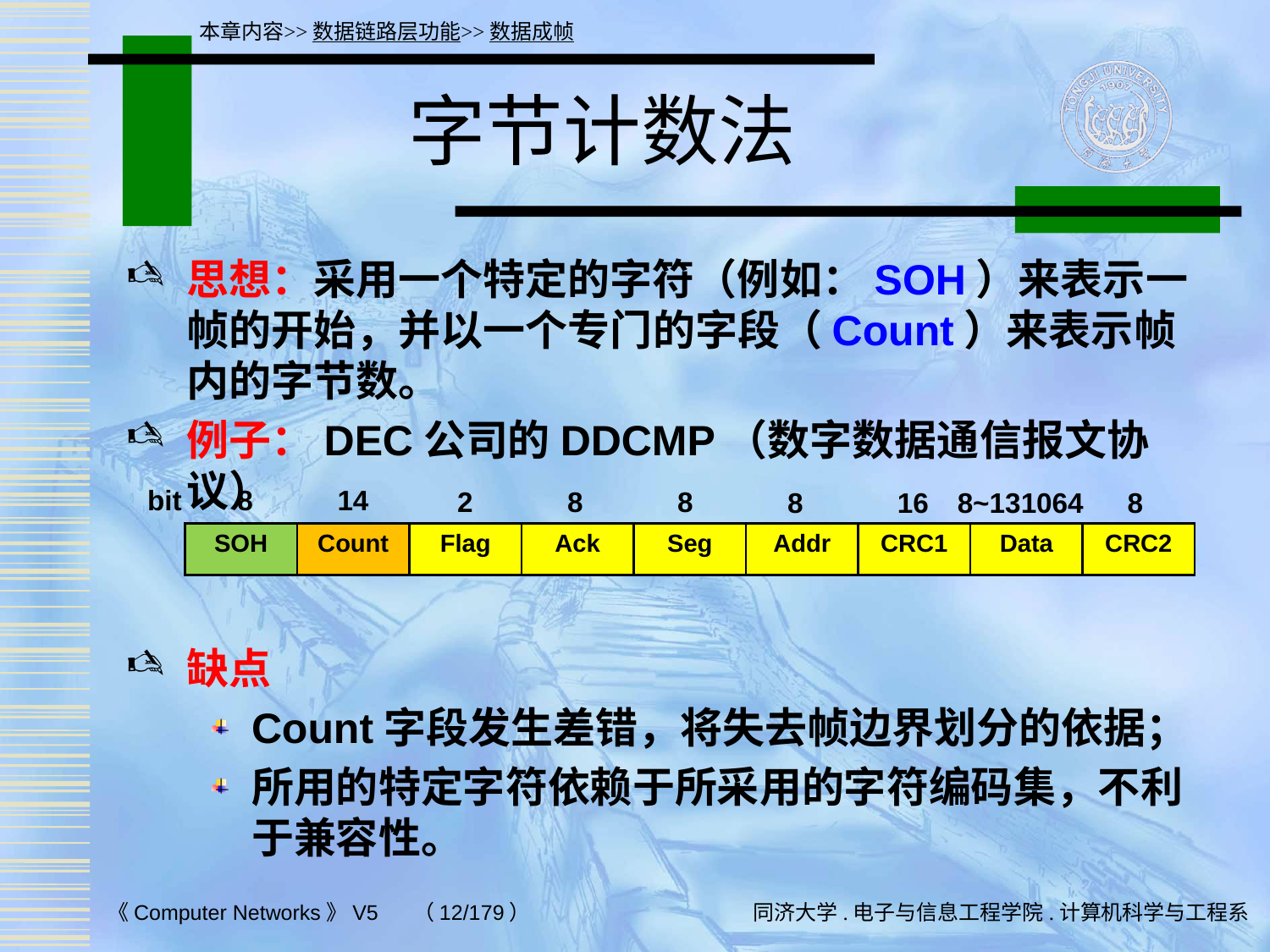

本章内容>>数据链路层功能>>数据成帧
# 字节计数法
思想：采用一个特定的字符（例如：SOH）来表示一帧的开始，并以一个专门的字段（Count）来表示帧内的字节数。
例子：DEC公司的DDCMP（数字数据通信报文协议）

缺点
Count字段发生差错，将失去帧边界划分的依据；
所用的特定字符依赖于所采用的字符编码集，不利于兼容性。
14
bit
8
2
8
8
8
16
8~131064
8
| SOH | Count | Flag | Ack | Seg | Addr | CRC1 | Data | CRC2 |
| --- | --- | --- | --- | --- | --- | --- | --- | --- |